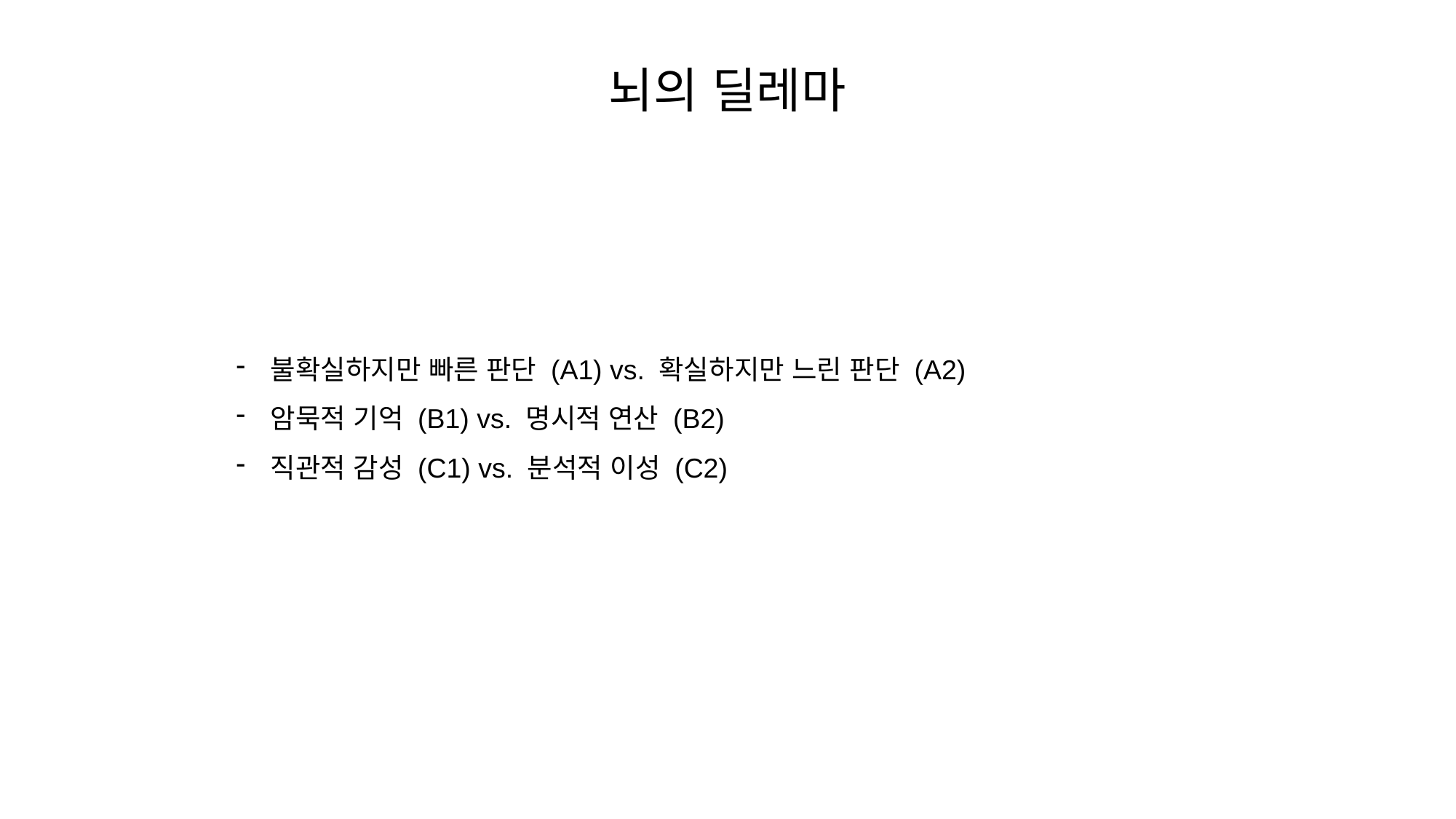

# 뇌의 딜레마
불확실하지만 빠른 판단 (A1) vs. 확실하지만 느린 판단 (A2)
암묵적 기억 (B1) vs. 명시적 연산 (B2)
직관적 감성 (C1) vs. 분석적 이성 (C2)